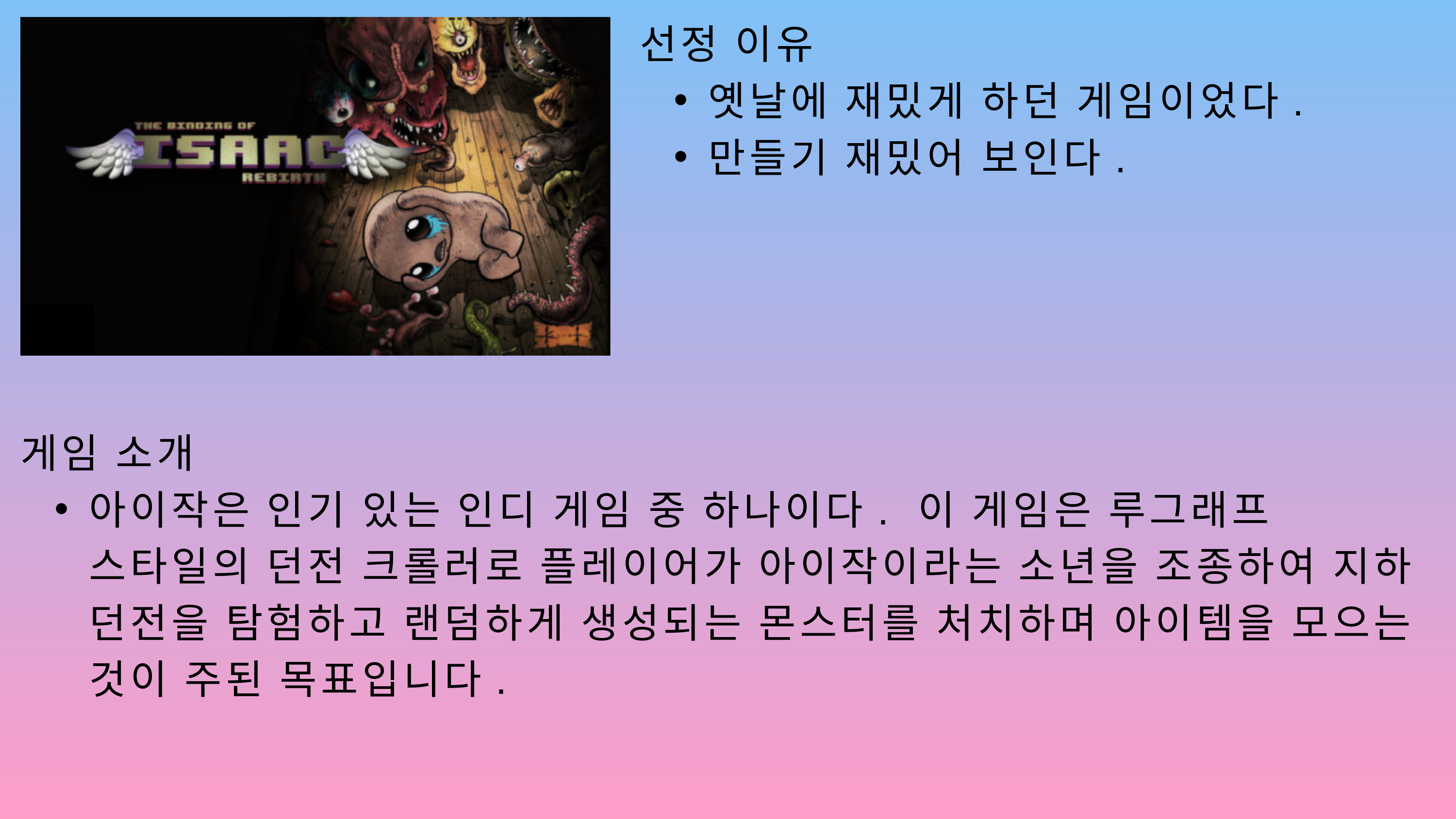

선정 이유
옛날에 재밌게 하던 게임이었다.
만들기 재밌어 보인다.

게임 소개
아이작은 인기 있는 인디 게임 중 하나이다. 이 게임은 루그래프 스타일의 던전 크롤러로 플레이어가 아이작이라는 소년을 조종하여 지하 던전을 탐험하고 랜덤하게 생성되는 몬스터를 처치하며 아이템을 모으는 것이 주된 목표입니다.